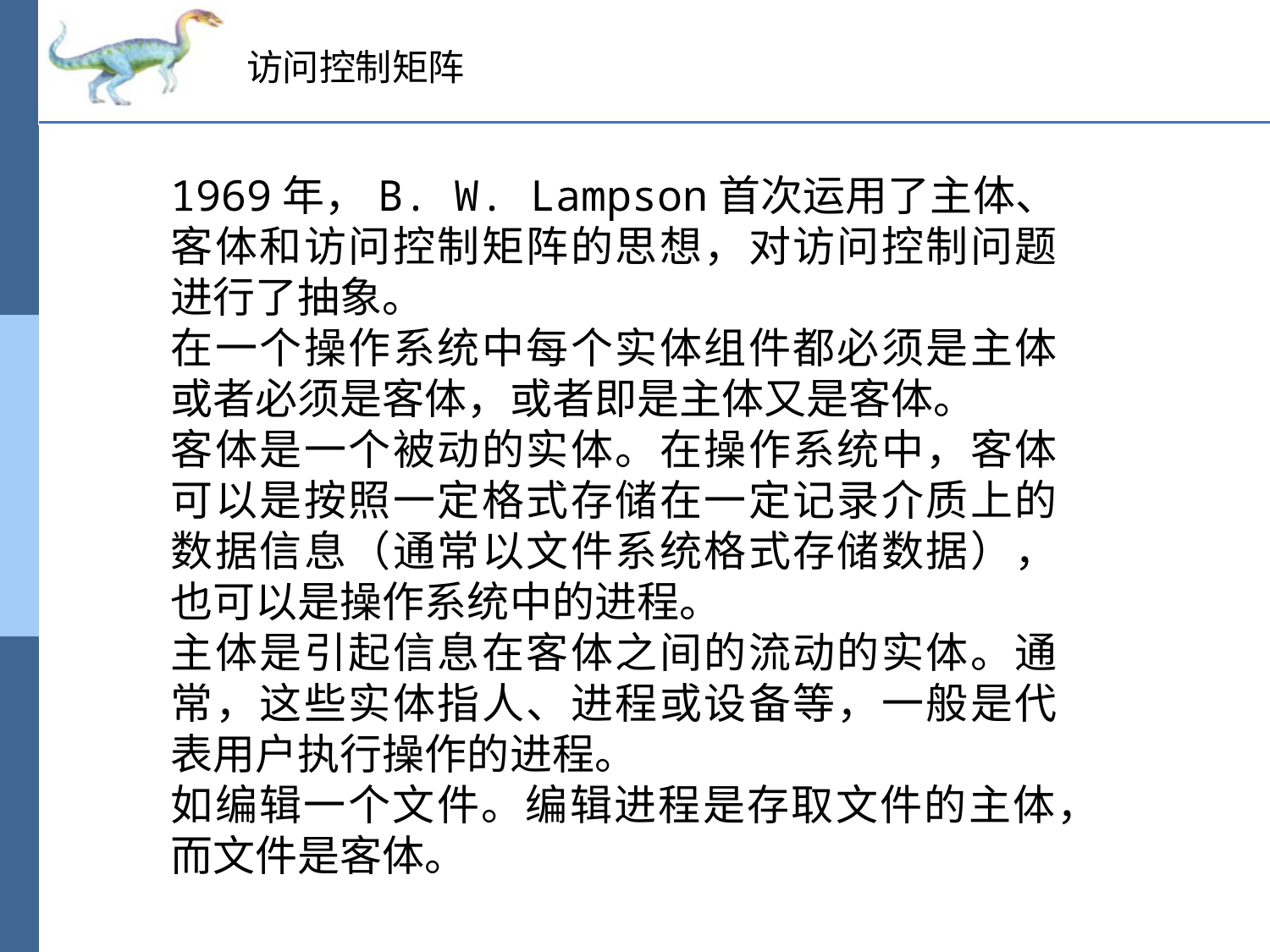

访问控制矩阵
1969年，B. W. Lampson首次运用了主体、客体和访问控制矩阵的思想，对访问控制问题进行了抽象。
在一个操作系统中每个实体组件都必须是主体或者必须是客体，或者即是主体又是客体。
客体是一个被动的实体。在操作系统中，客体可以是按照一定格式存储在一定记录介质上的数据信息（通常以文件系统格式存储数据），也可以是操作系统中的进程。
主体是引起信息在客体之间的流动的实体。通常，这些实体指人、进程或设备等，一般是代表用户执行操作的进程。
如编辑一个文件。编辑进程是存取文件的主体，而文件是客体。